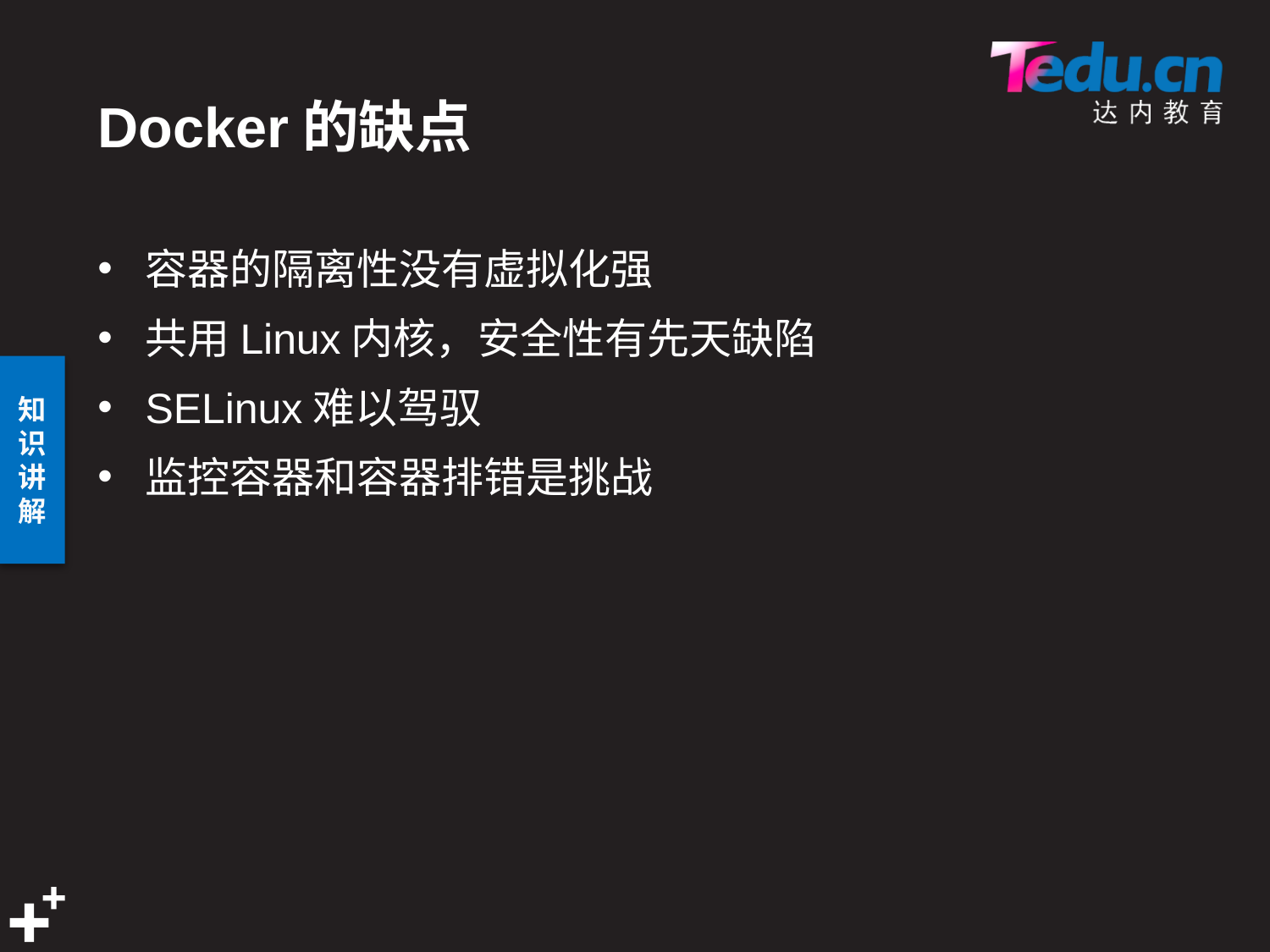

# Docker的缺点
容器的隔离性没有虚拟化强
共用Linux内核，安全性有先天缺陷
SELinux难以驾驭
监控容器和容器排错是挑战